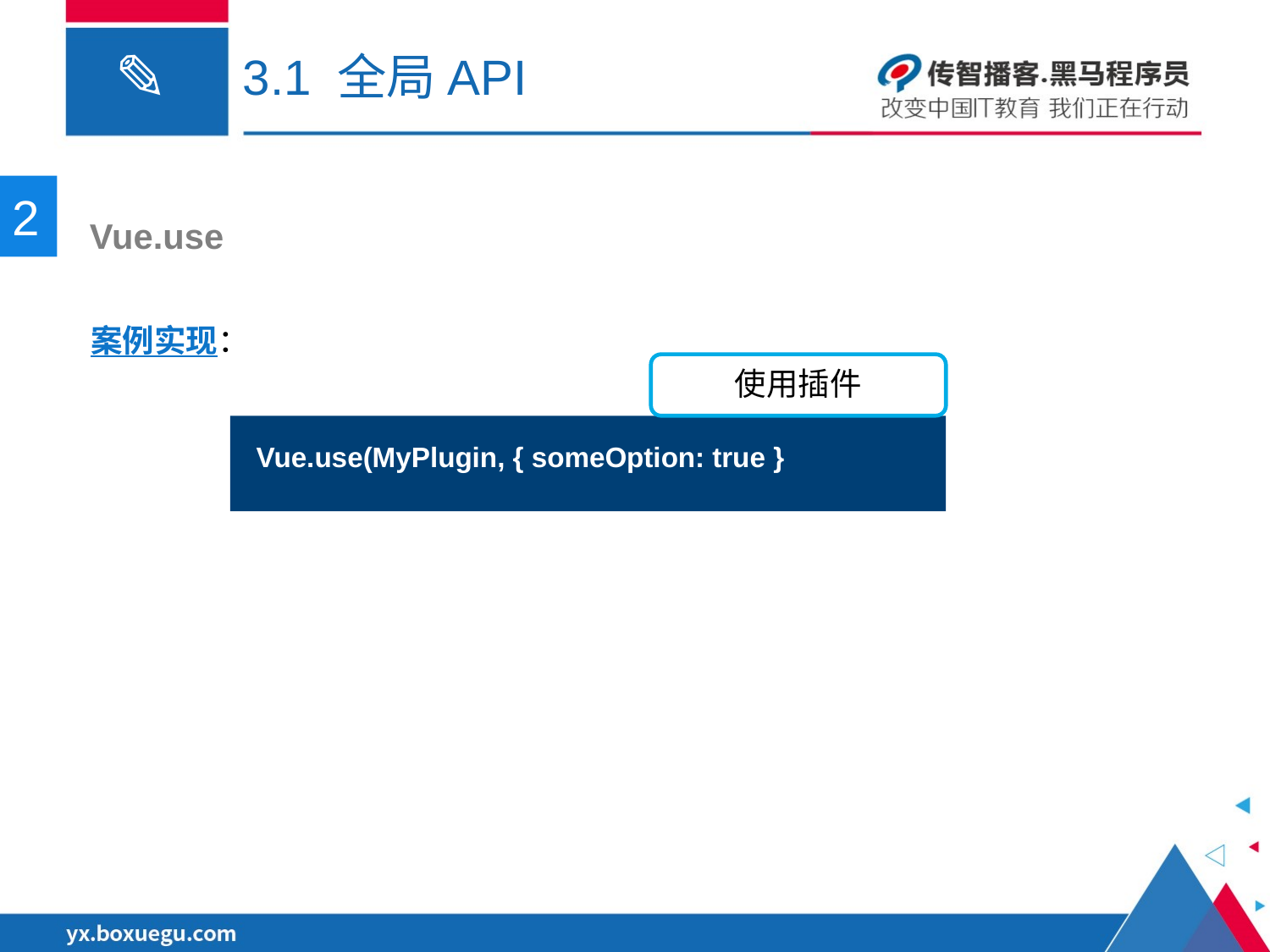

# 3.1 全局API

2
  Vue.use
案例实现：
使用插件

Vue.use(MyPlugin, { someOption: true }